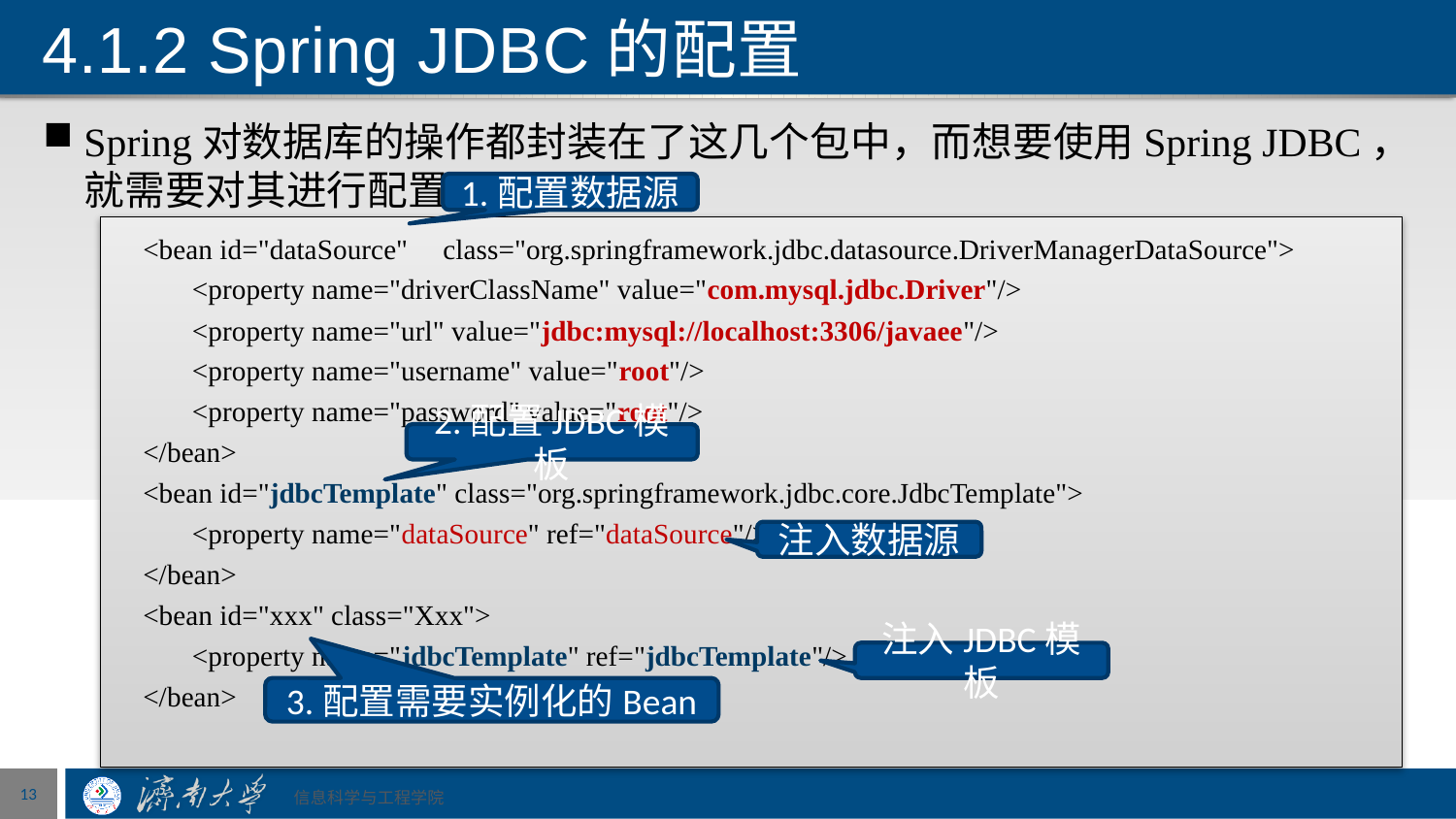

# 4.1.2 Spring JDBC的配置
Spring对数据库的操作都封装在了这几个包中，而想要使用Spring JDBC，就需要对其进行配置。
1.配置数据源
    <bean id="dataSource"     class="org.springframework.jdbc.datasource.DriverManagerDataSource">
           <property name="driverClassName" value="com.mysql.jdbc.Driver"/>
           <property name="url" value="jdbc:mysql://localhost:3306/javaee"/>
           <property name="username" value="root"/>
           <property name="password" value="root"/>
    </bean>
    <bean id="jdbcTemplate" class="org.springframework.jdbc.core.JdbcTemplate">
           <property name="dataSource" ref="dataSource"/>
    </bean>
    <bean id="xxx" class="Xxx">
           <property name="jdbcTemplate" ref="jdbcTemplate"/>
    </bean>
2.配置JDBC模板
注入数据源
注入JDBC模板
3.配置需要实例化的Bean